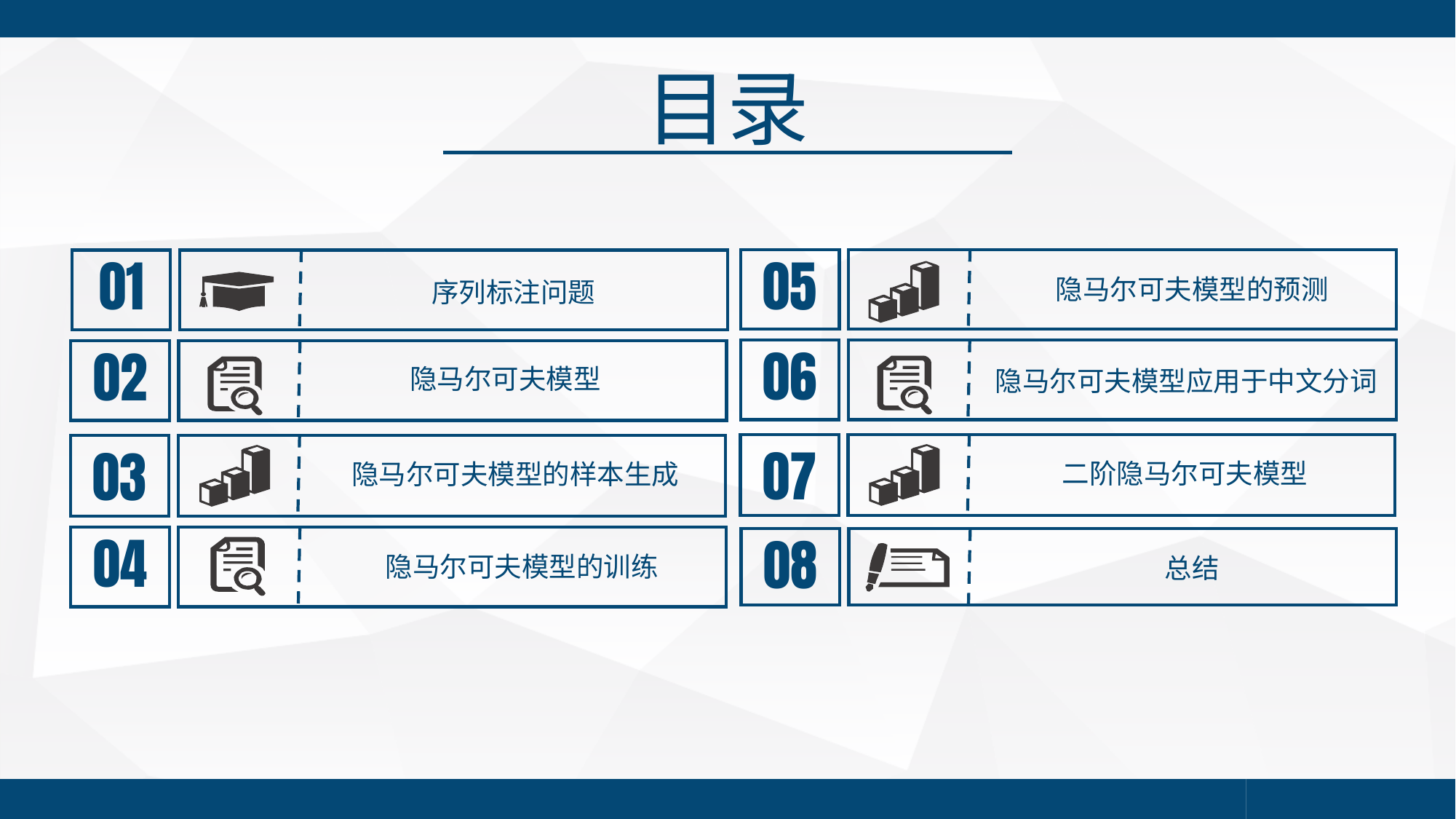

目录

05

隐马尔可夫模型的预测
01

序列标注问题

06

隐马尔可夫模型应用于中文分词

02

隐马尔可夫模型

07

二阶隐马尔可夫模型

03

隐马尔可夫模型的样本生成

04

隐马尔可夫模型的训练
08

总结